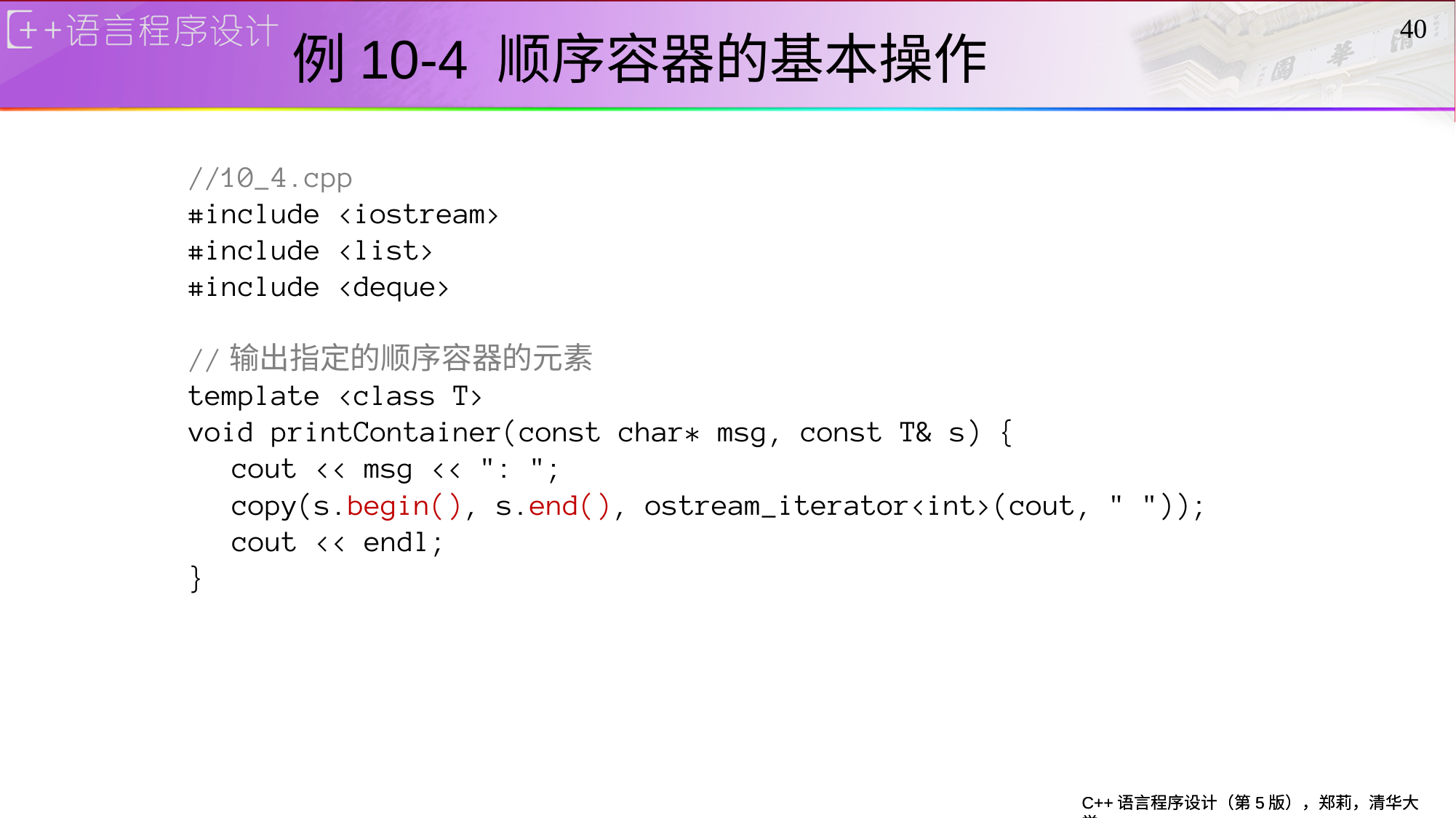

# 例10-4 顺序容器的基本操作
40
//10_4.cpp
#include <iostream>
#include <list>
#include <deque>

//输出指定的顺序容器的元素
template <class T>
void printContainer(const char* msg, const T& s) {
	cout << msg << ": ";
	copy(s.begin(), s.end(), ostream_iterator<int>(cout, " "));
	cout << endl;
}